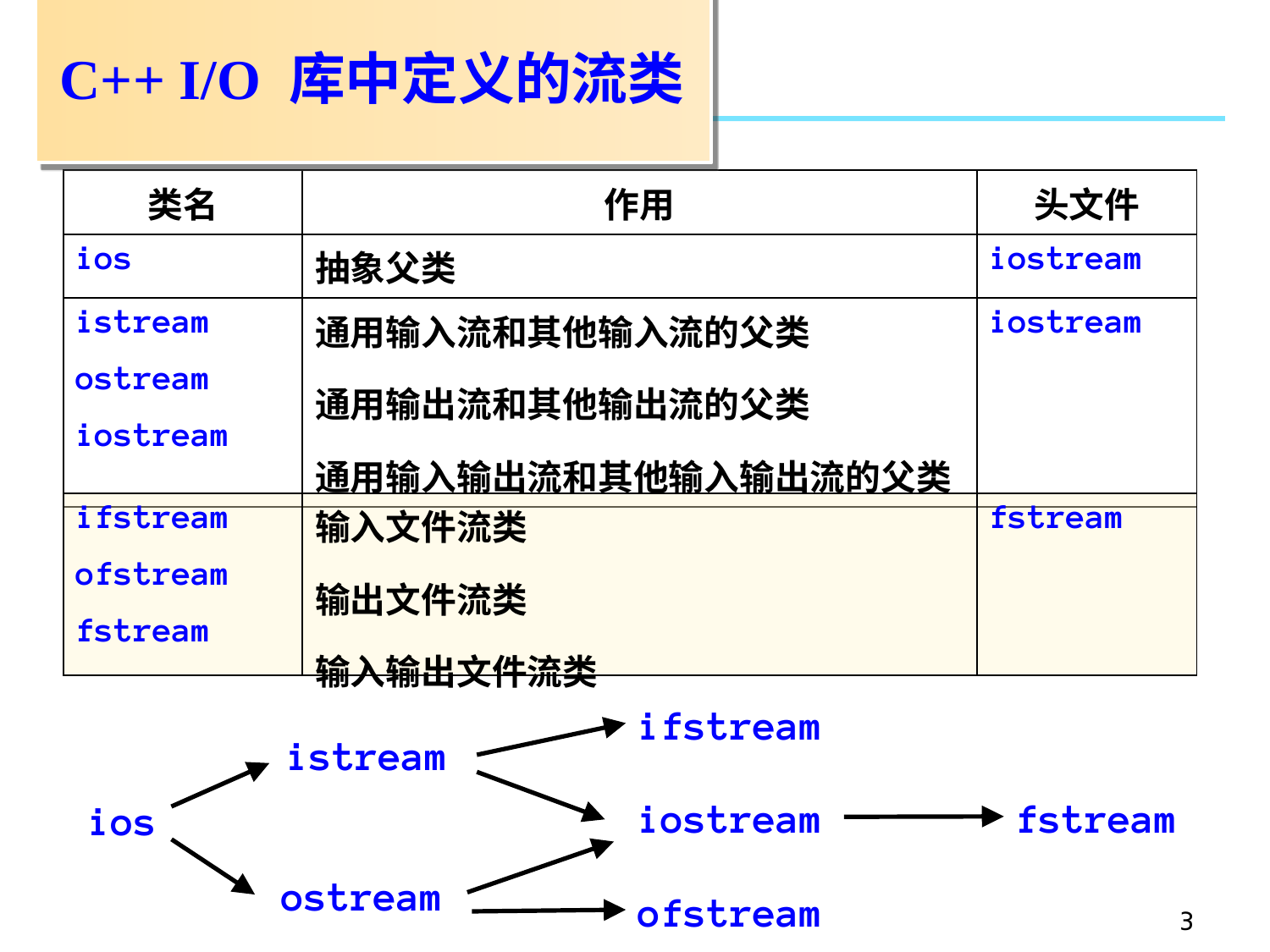

# C++ I/O 库中定义的流类
| 类名 | 作用 | 头文件 |
| --- | --- | --- |
| ios | 抽象父类 | iostream |
| istream ostream iostream | 通用输入流和其他输入流的父类 通用输出流和其他输出流的父类 通用输入输出流和其他输入输出流的父类 | iostream |
| ifstream ofstream fstream | 输入文件流类 输出文件流类 输入输出文件流类 | fstream |
| --- | --- | --- |
ifstream
istream
fstream
iostream
ios
ostream
3
ofstream